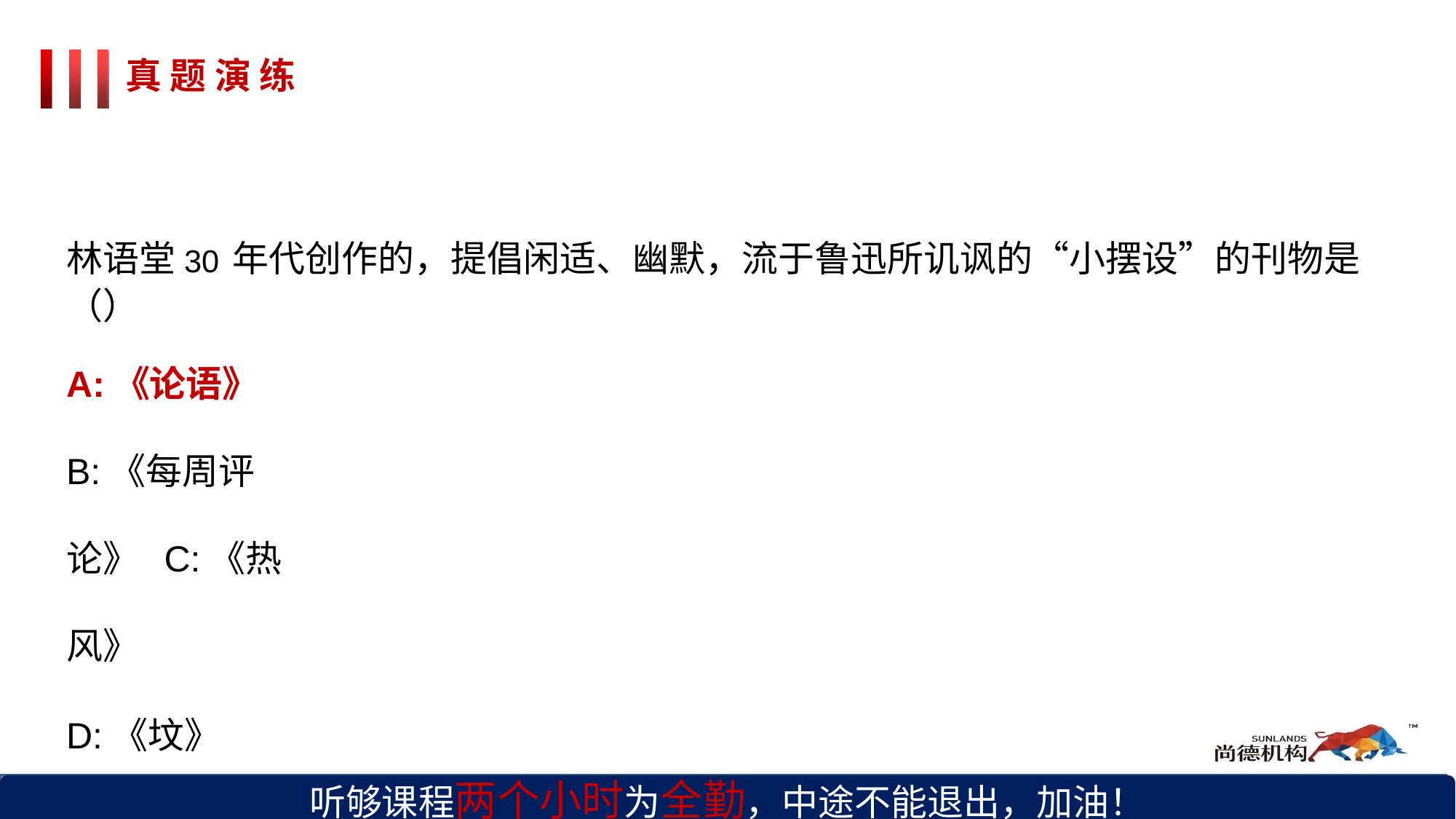

# 真 题 演 练
林语堂30年代创作的，提倡闲适、幽默，流于鲁迅所讥讽的“小摆设”的刊物是（）
A:《论语》
B:《每周评论》  C:《热风》

D:《坟》

听够课程两个小时为全勤，中途不能退出，加油！
64